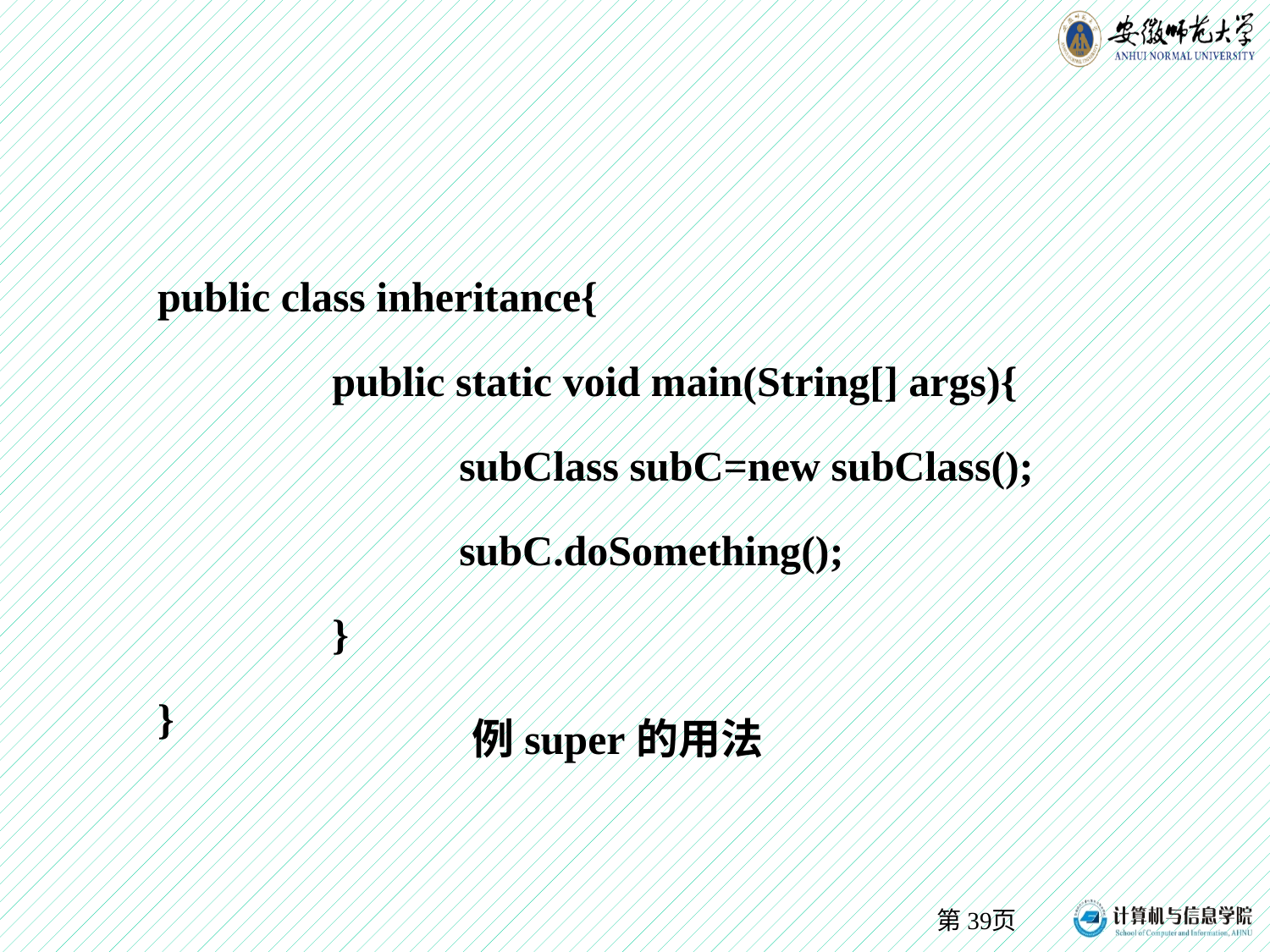

public class inheritance{
		public static void main(String[] args){
			subClass subC=new subClass();
			subC.doSomething();
		}
}

例super的用法
第39页